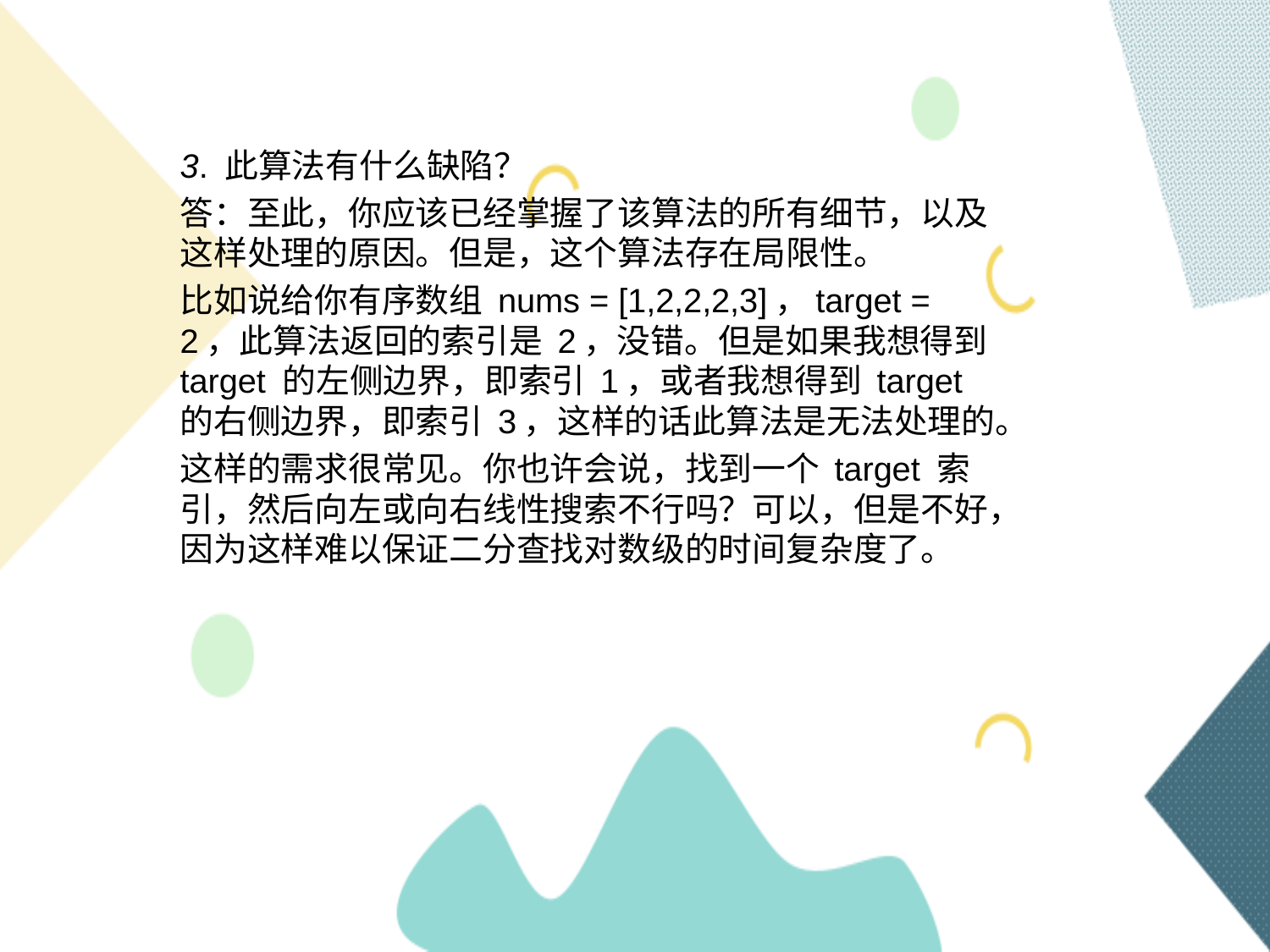

3. 此算法有什么缺陷？
答：至此，你应该已经掌握了该算法的所有细节，以及这样处理的原因。但是，这个算法存在局限性。
比如说给你有序数组 nums = [1,2,2,2,3]，target = 2，此算法返回的索引是 2，没错。但是如果我想得到 target 的左侧边界，即索引 1，或者我想得到 target 的右侧边界，即索引 3，这样的话此算法是无法处理的。
这样的需求很常见。你也许会说，找到一个 target 索引，然后向左或向右线性搜索不行吗？可以，但是不好，因为这样难以保证二分查找对数级的时间复杂度了。